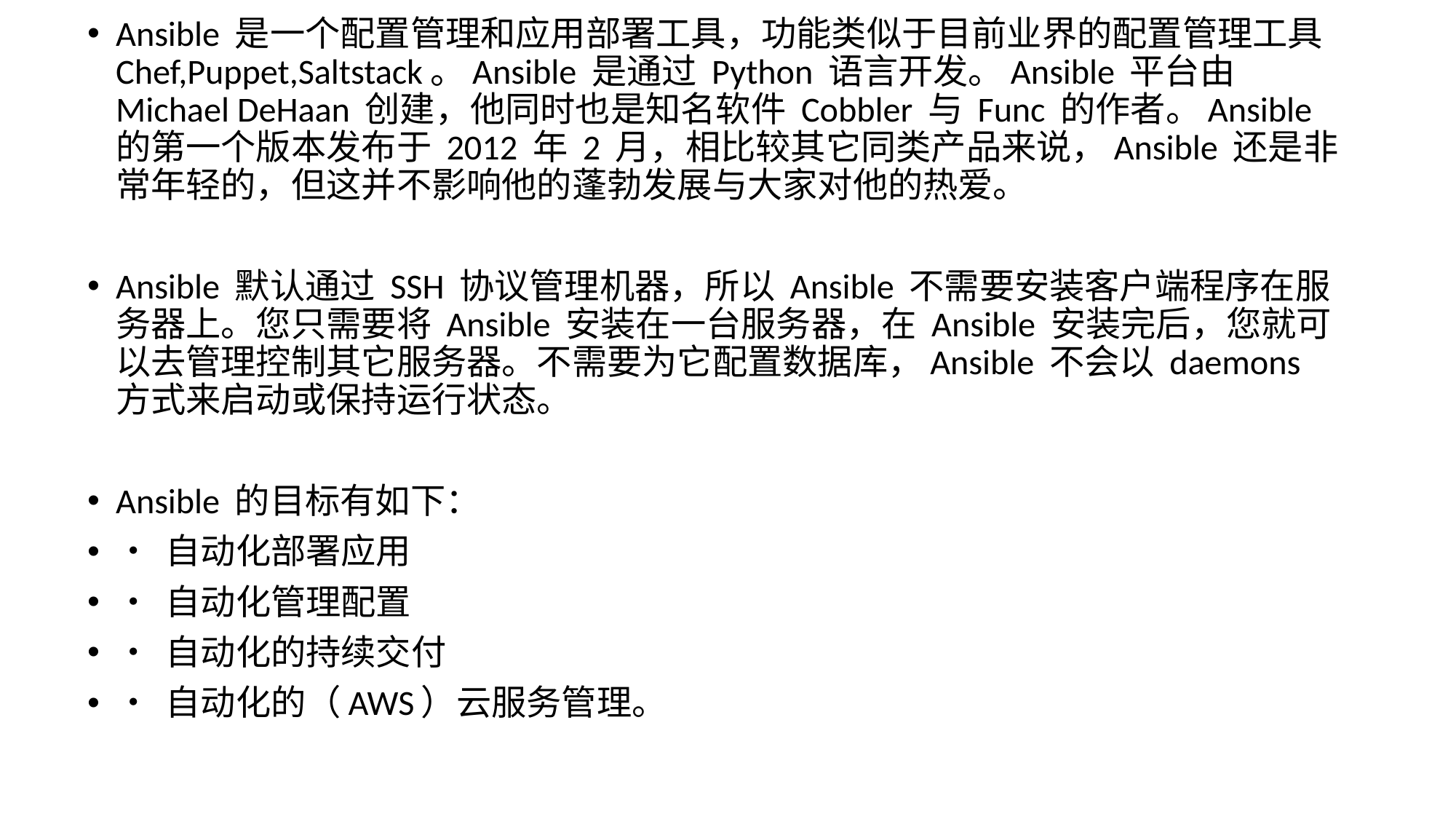

Ansible 是一个配置管理和应用部署工具，功能类似于目前业界的配置管理工具 Chef,Puppet,Saltstack。Ansible 是通过 Python 语言开发。Ansible 平台由 Michael DeHaan 创建，他同时也是知名软件 Cobbler 与 Func 的作者。Ansible 的第一个版本发布于 2012 年 2 月，相比较其它同类产品来说，Ansible 还是非常年轻的，但这并不影响他的蓬勃发展与大家对他的热爱。

Ansible 默认通过 SSH 协议管理机器，所以 Ansible 不需要安装客户端程序在服务器上。您只需要将 Ansible 安装在一台服务器，在 Ansible 安装完后，您就可以去管理控制其它服务器。不需要为它配置数据库，Ansible 不会以 daemons 方式来启动或保持运行状态。

Ansible 的目标有如下：
• 自动化部署应用
• 自动化管理配置
• 自动化的持续交付
• 自动化的（AWS）云服务管理。